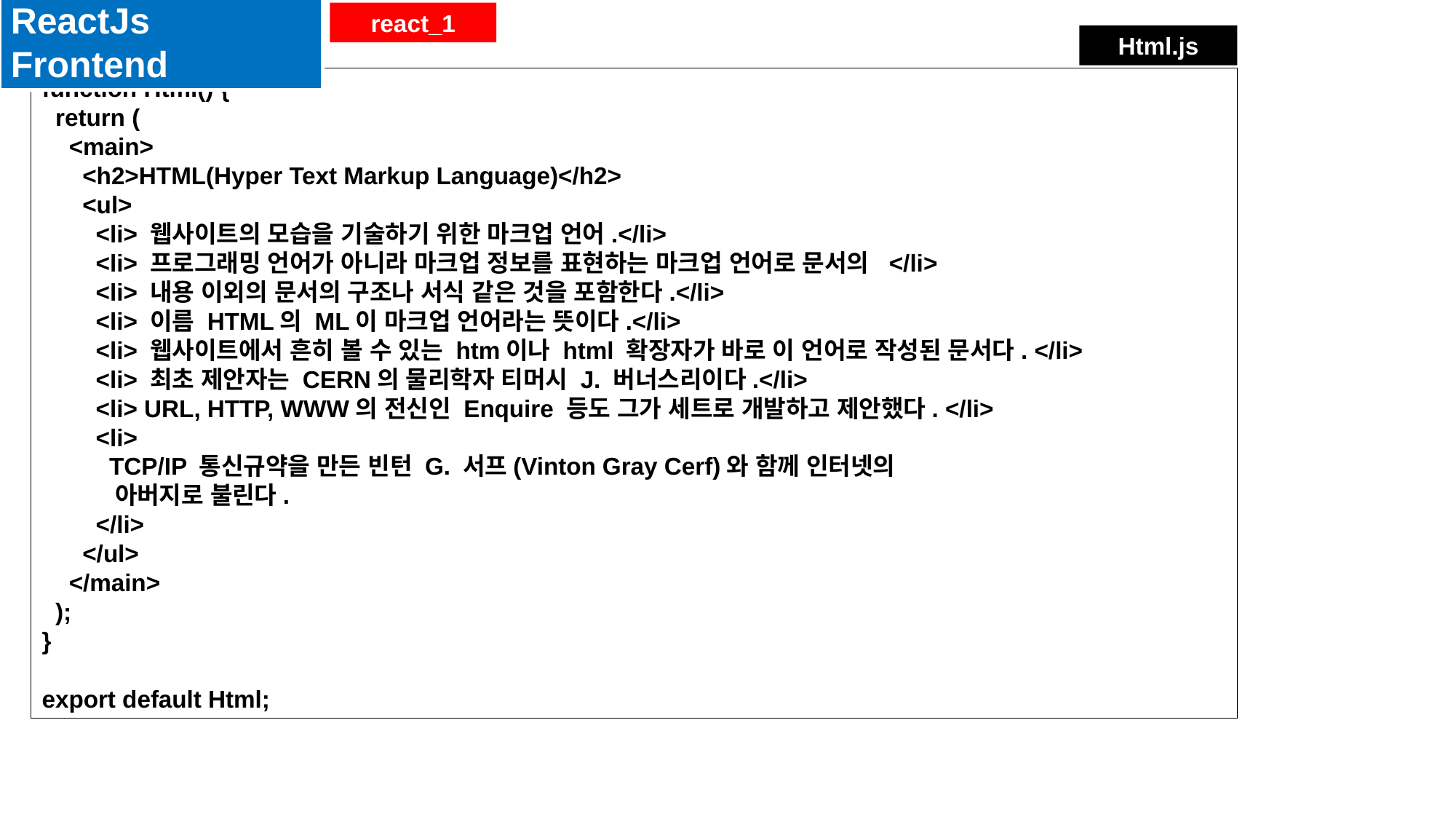

ReactJs Frontend
react_1
Html.js
function Html() {
  return (
    <main>
      <h2>HTML(Hyper Text Markup Language)</h2>
      <ul>
        <li> 웹사이트의 모습을 기술하기 위한 마크업 언어.</li>
        <li> 프로그래밍 언어가 아니라 마크업 정보를 표현하는 마크업 언어로 문서의  </li>
        <li> 내용 이외의 문서의 구조나 서식 같은 것을 포함한다.</li>
        <li> 이름 HTML의 ML이 마크업 언어라는 뜻이다.</li>
        <li> 웹사이트에서 흔히 볼 수 있는 htm이나 html 확장자가 바로 이 언어로 작성된 문서다. </li>
        <li> 최초 제안자는 CERN의 물리학자 티머시 J. 버너스리이다.</li>
        <li> URL, HTTP, WWW의 전신인 Enquire 등도 그가 세트로 개발하고 제안했다. </li>
        <li>
          TCP/IP 통신규약을 만든 빈턴 G. 서프(Vinton Gray Cerf)와 함께 인터넷의
          아버지로 불린다.
        </li>
      </ul>
    </main>
  );
}
export default Html;